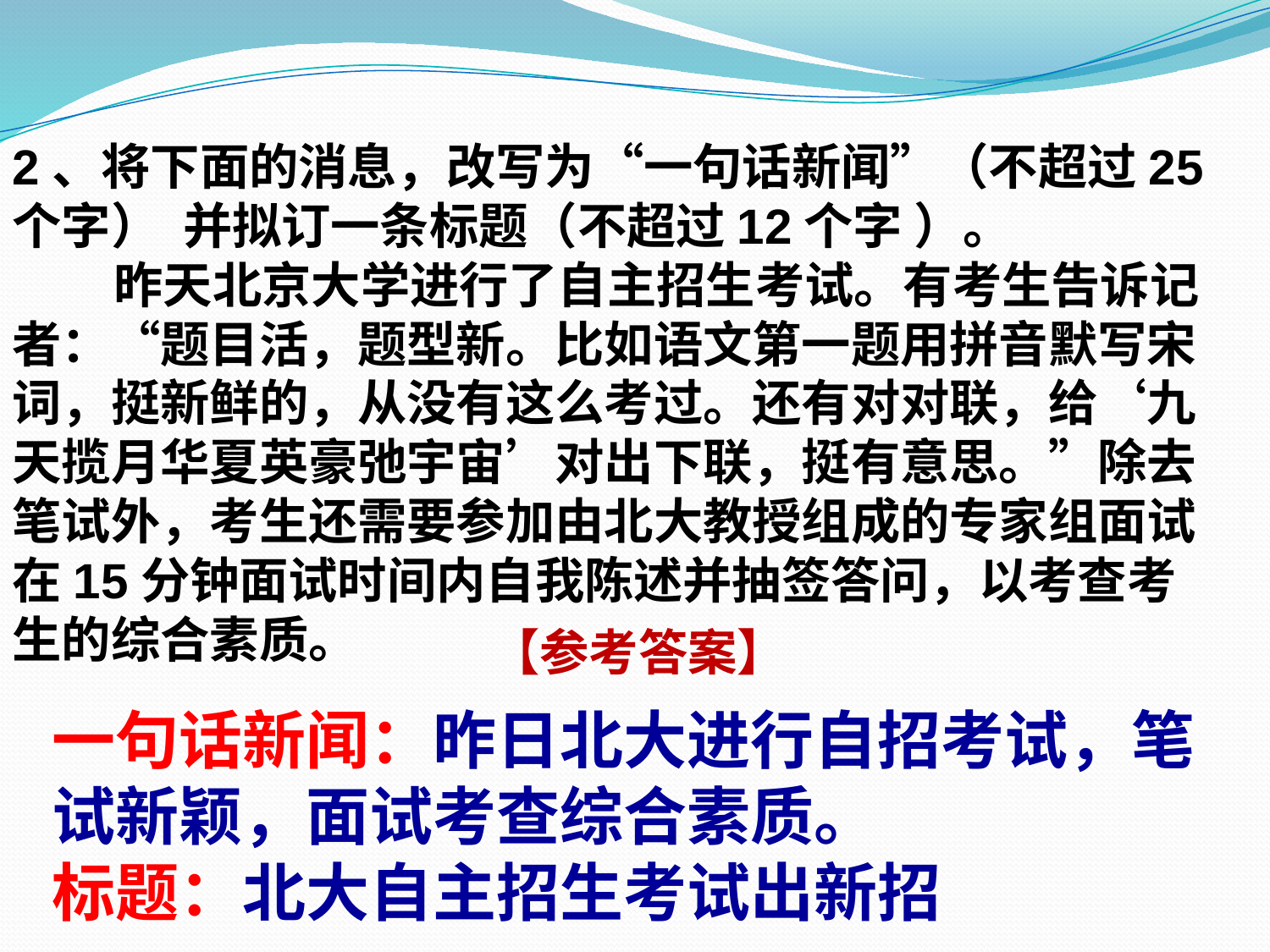

2、将下面的消息，改写为“一句话新闻”（不超过25个字）  并拟订一条标题（不超过12个字 ）。
        昨天北京大学进行了自主招生考试。有考生告诉记者：“题目活，题型新。比如语文第一题用拼音默写宋词，挺新鲜的，从没有这么考过。还有对对联，给‘九天揽月华夏英豪弛宇宙’对出下联，挺有意思。”除去笔试外，考生还需要参加由北大教授组成的专家组面试在15分钟面试时间内自我陈述并抽签答问，以考查考生的综合素质。
【参考答案】
一句话新闻：昨日北大进行自招考试，笔试新颖，面试考查综合素质。
标题：北大自主招生考试出新招